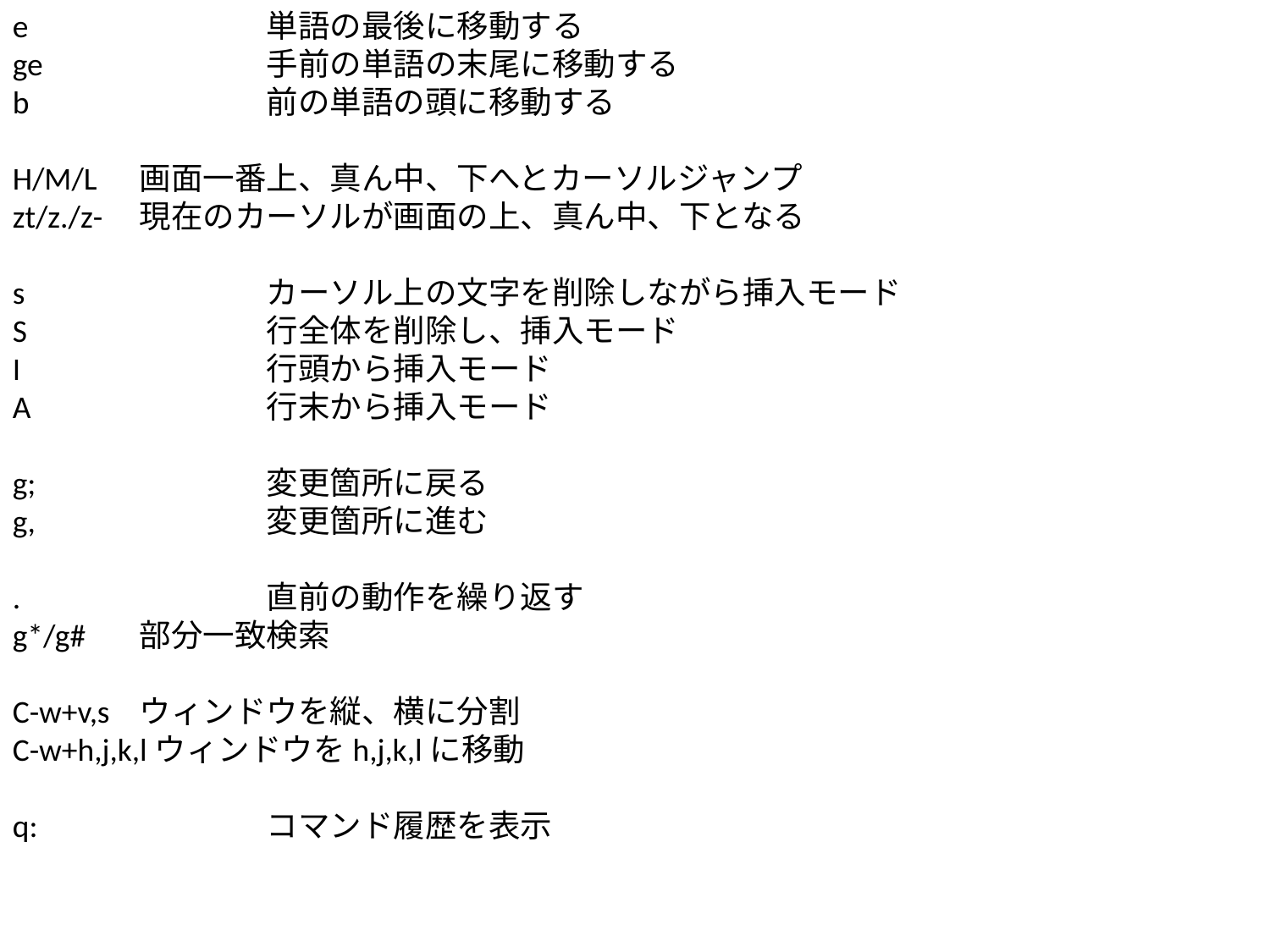

e 		単語の最後に移動する
ge 		手前の単語の末尾に移動する
b		前の単語の頭に移動する

H/M/L 	画面一番上、真ん中、下へとカーソルジャンプ
zt/z./z- 	現在のカーソルが画面の上、真ん中、下となる

s 		カーソル上の文字を削除しながら挿入モード
S		行全体を削除し、挿入モード
I 		行頭から挿入モード
A		行末から挿入モード

g; 		変更箇所に戻る
g,		変更箇所に進む

. 		直前の動作を繰り返す
g*/g# 	部分一致検索

C-w+v,s 	ウィンドウを縦、横に分割
C-w+h,j,k,lウィンドウをh,j,k,lに移動

q:　		コマンド履歴を表示